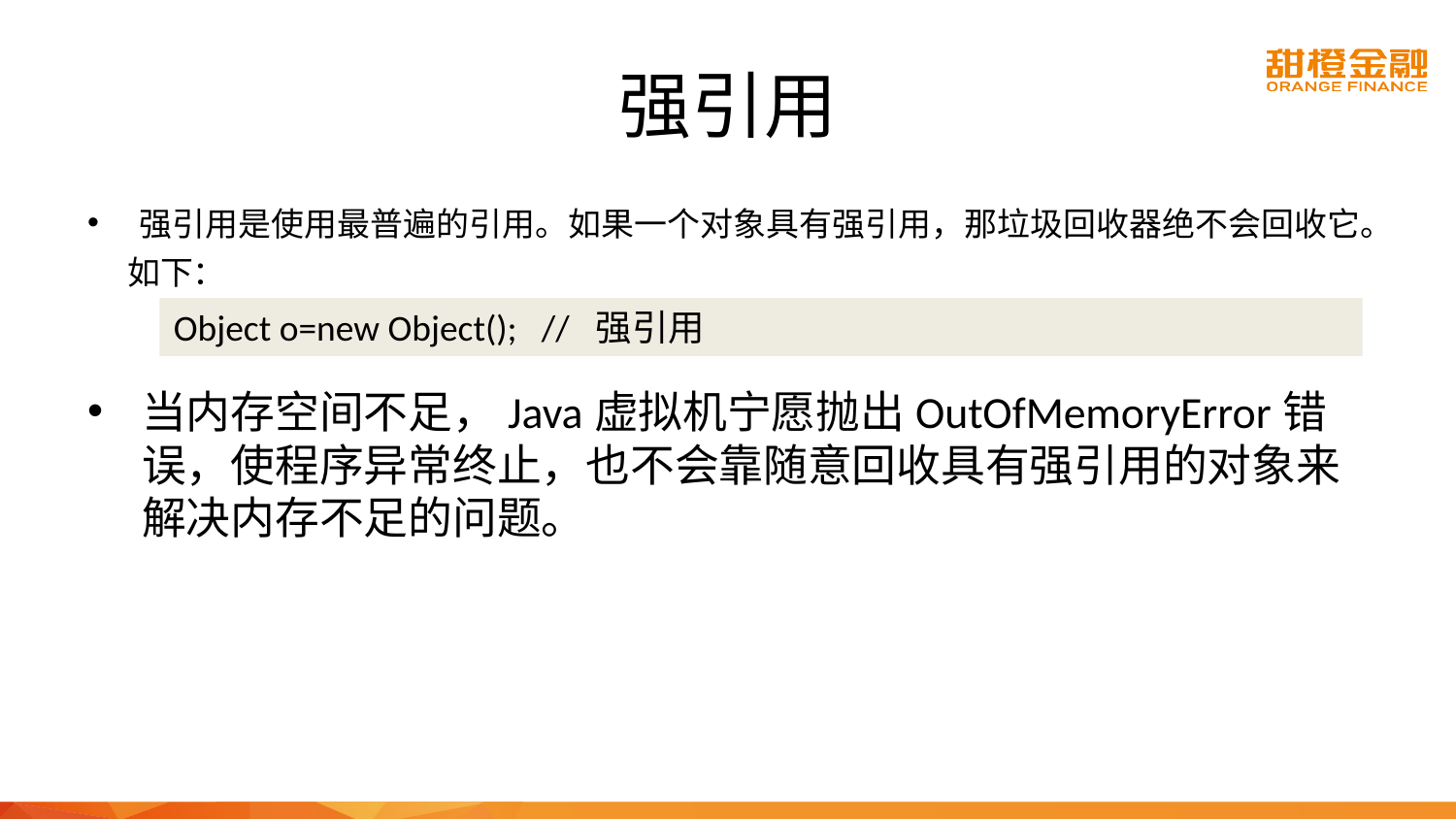

# 强引用
 强引用是使用最普遍的引用。如果一个对象具有强引用，那垃圾回收器绝不会回收它。如下：
Object o=new Object();   //  强引用
当内存空间不足，Java虚拟机宁愿抛出OutOfMemoryError错误，使程序异常终止，也不会靠随意回收具有强引用的对象来解决内存不足的问题。